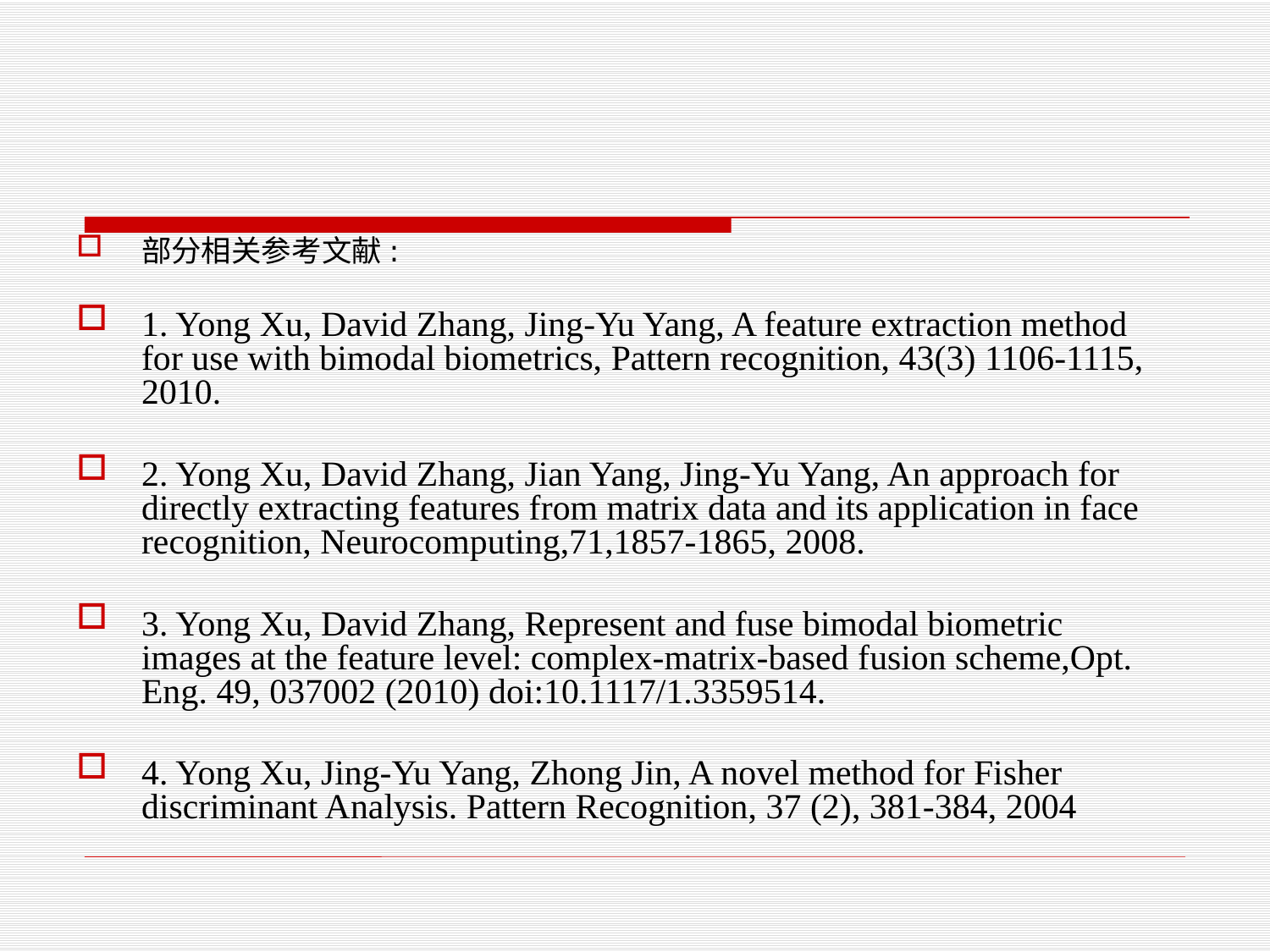

部分相关参考文献:

1. Yong Xu, David Zhang, Jing-Yu Yang, A feature extraction method for use with bimodal biometrics, Pattern recognition, 43(3) 1106-1115, 2010.

2. Yong Xu, David Zhang, Jian Yang, Jing-Yu Yang, An approach for directly extracting features from matrix data and its application in face recognition, Neurocomputing,71,1857-1865, 2008.

3. Yong Xu, David Zhang, Represent and fuse bimodal biometric images at the feature level: complex-matrix-based fusion scheme,Opt. Eng. 49, 037002 (2010) doi:10.1117/1.3359514.

4. Yong Xu, Jing-Yu Yang, Zhong Jin, A novel method for Fisher discriminant Analysis. Pattern Recognition, 37 (2), 381-384, 2004